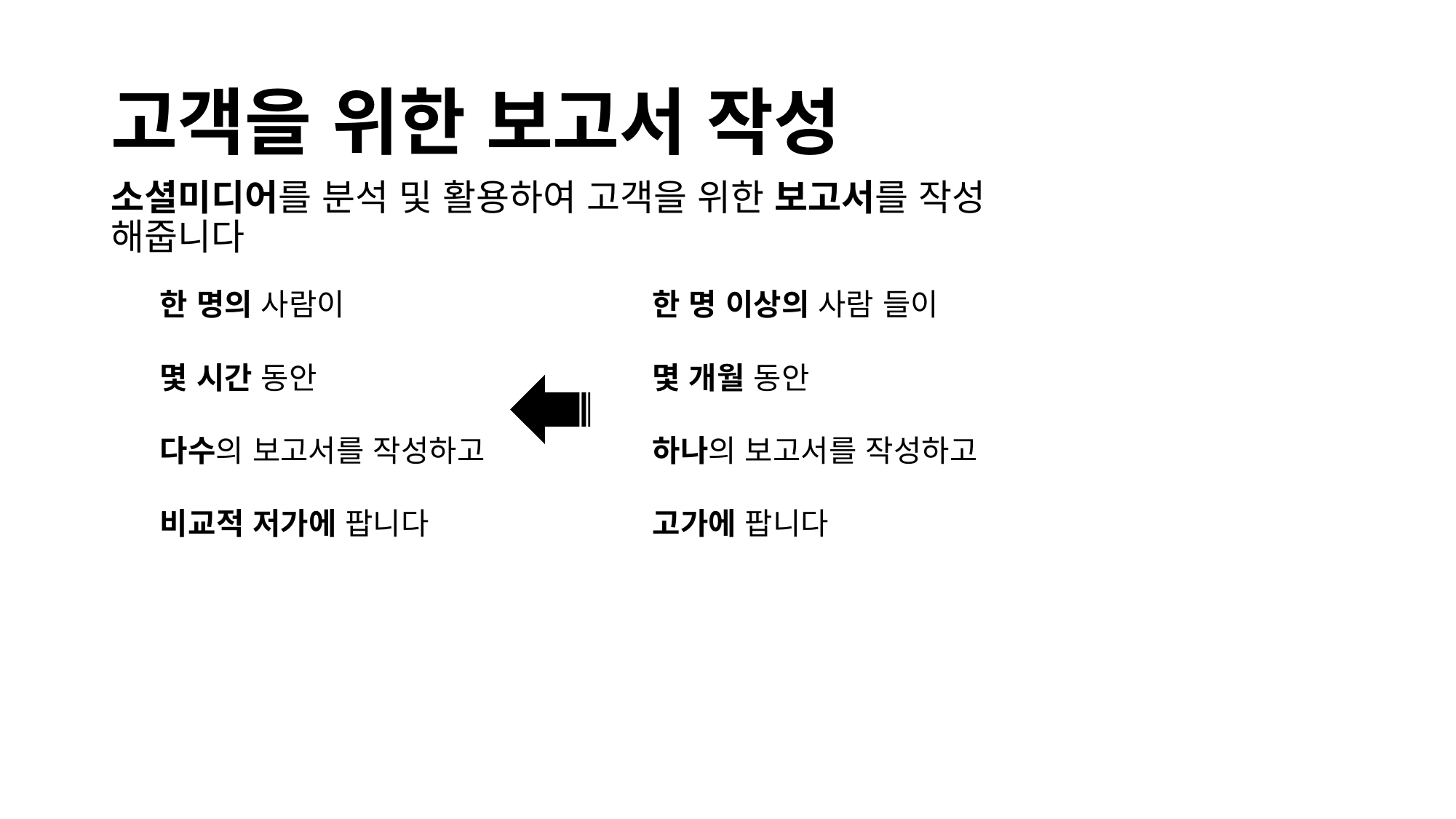

고객을 위한 보고서 작성
소셜미디어를 분석 및 활용하여 고객을 위한 보고서를 작성 해줍니다

한 명 이상의 사람 들이

몇 개월 동안

하나의 보고서를 작성하고

고가에 팝니다
한 명의 사람이

몇 시간 동안

다수의 보고서를 작성하고

비교적 저가에 팝니다